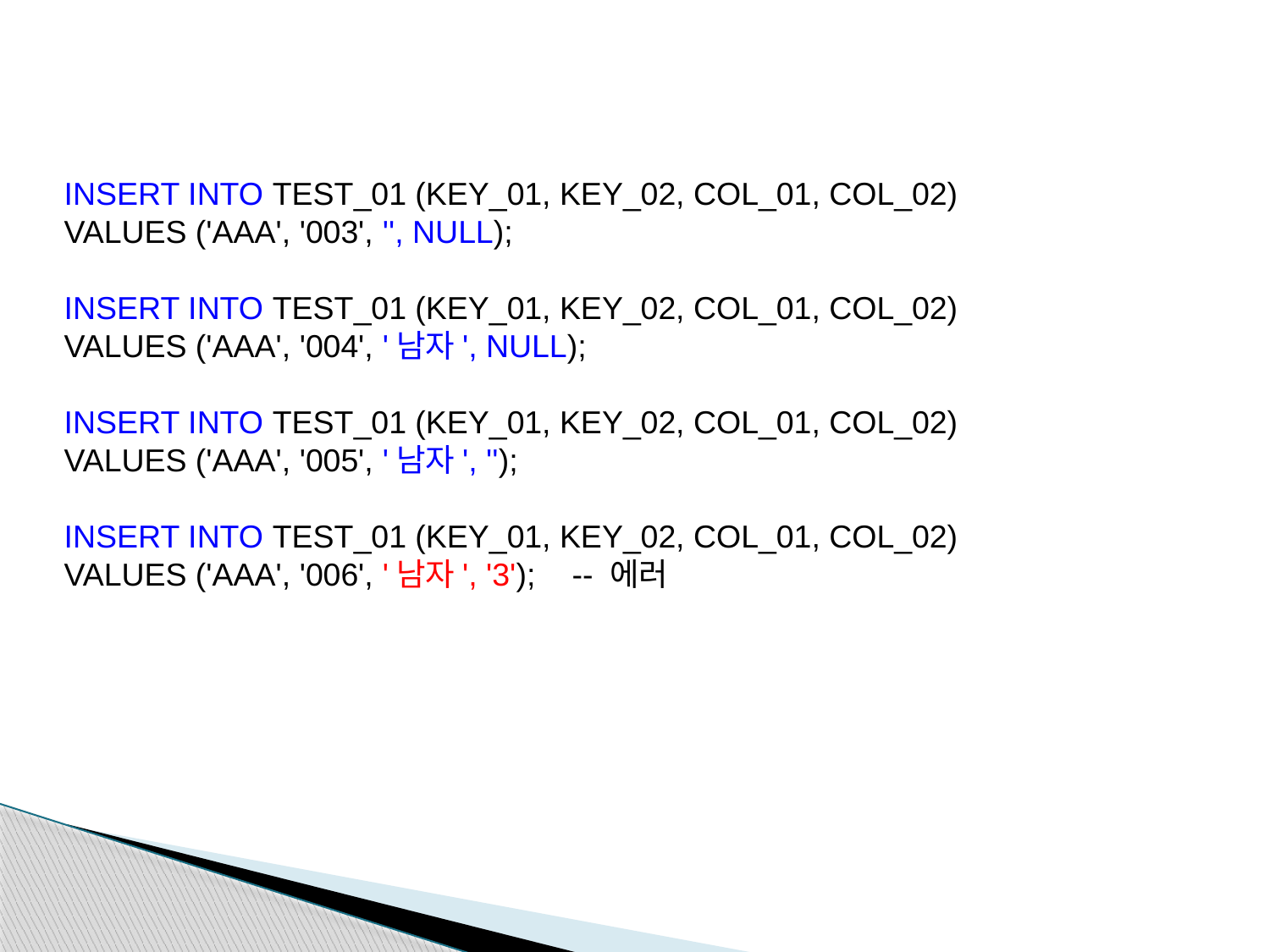

INSERT INTO TEST_01 (KEY_01, KEY_02, COL_01, COL_02)
VALUES ('AAA', '003', '', NULL);

INSERT INTO TEST_01 (KEY_01, KEY_02, COL_01, COL_02)
VALUES ('AAA', '004', '남자', NULL);

INSERT INTO TEST_01 (KEY_01, KEY_02, COL_01, COL_02)
VALUES ('AAA', '005', '남자', '');

INSERT INTO TEST_01 (KEY_01, KEY_02, COL_01, COL_02)
VALUES ('AAA', '006', '남자', '3');	-- 에러